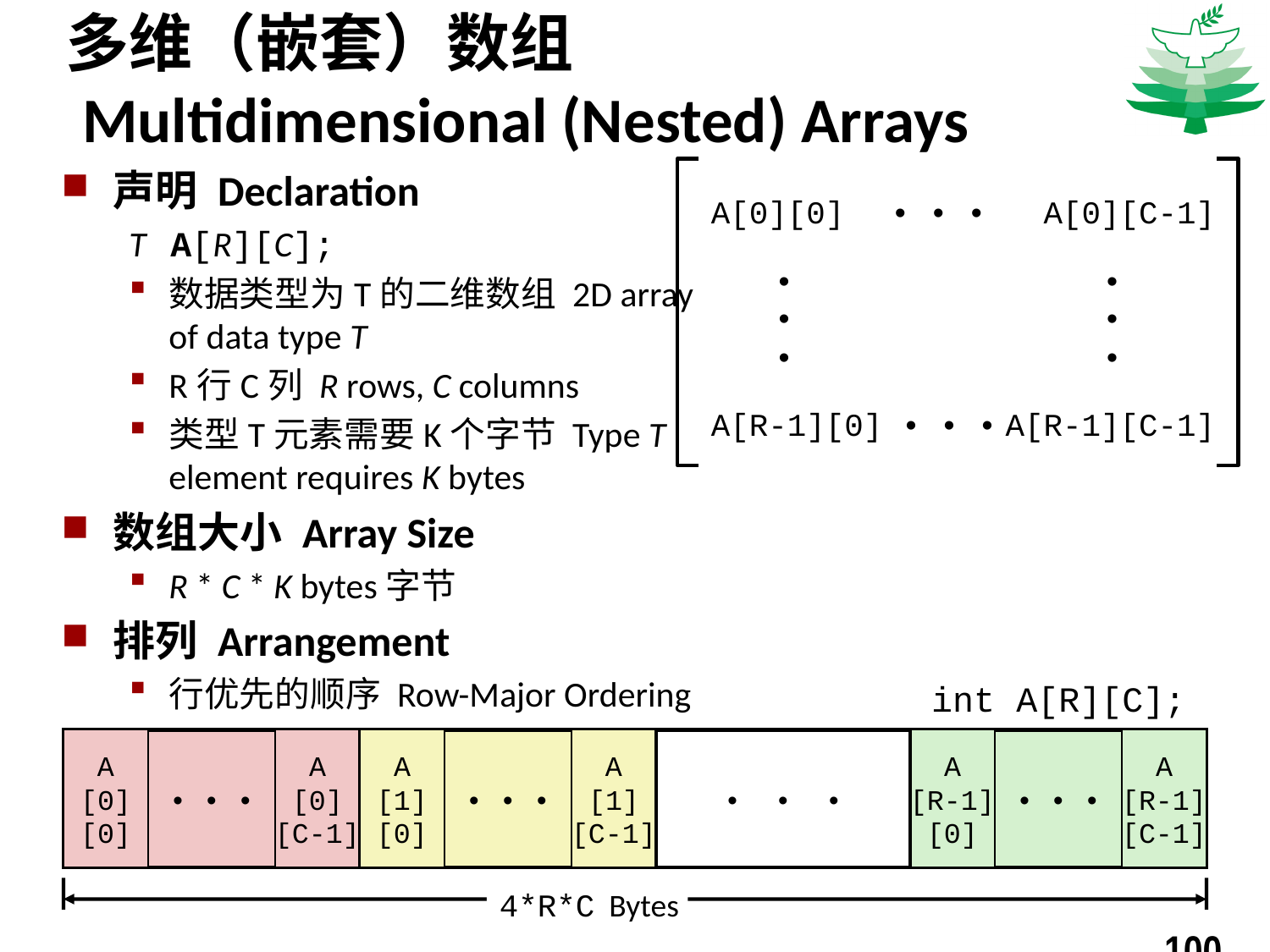

# 多维（嵌套）数组 Multidimensional (Nested) Arrays
声明 Declaration
T   A[R][C];
数据类型为T的二维数组 2D array of data type T
R行C列 R rows, C columns
类型T元素需要K个字节 Type T element requires K bytes
数组大小 Array Size
R * C * K bytes字节
排列 Arrangement
行优先的顺序 Row-Major Ordering

A[0][0]
• • •
A[0][C-1]
•
•
•
•
•
•
A[R-1][0]
• • •
A[R-1][C-1]
int A[R][C];
• • •
A
[0]
[0]
A
[0]
[C-1]
• • •
A
[1]
[0]
A
[1]
[C-1]
•  •  •
• • •
A
[R-1]
[0]
A
[R-1]
[C-1]

4*R*C  Bytes